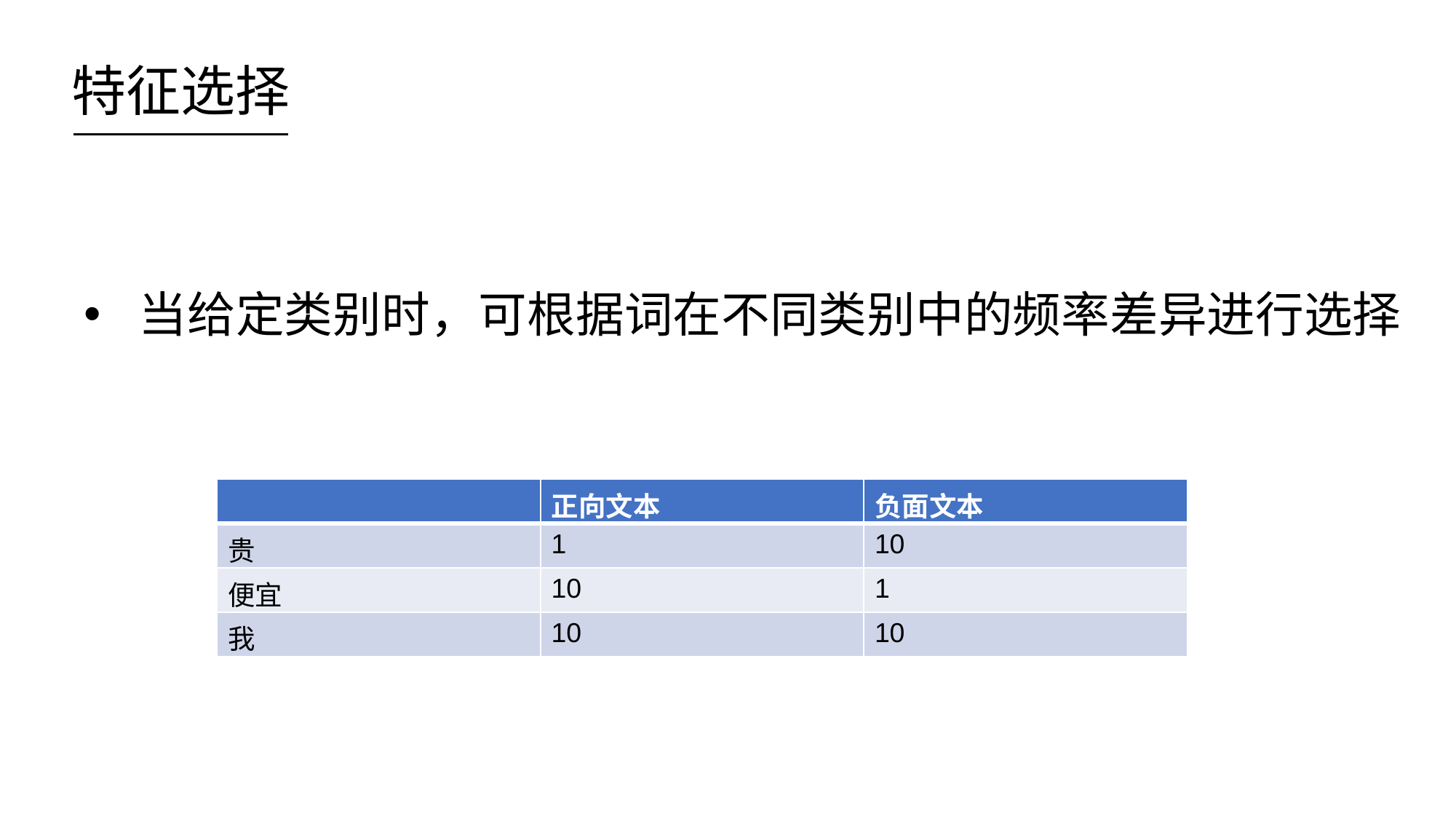

特征选择
当给定类别时，可根据词在不同类别中的频率差异进行选择
|  | 正向文本 | 负面文本 |
| --- | --- | --- |
| 贵 | 1 | 10 |
| 便宜 | 10 | 1 |
| 我 | 10 | 10 |